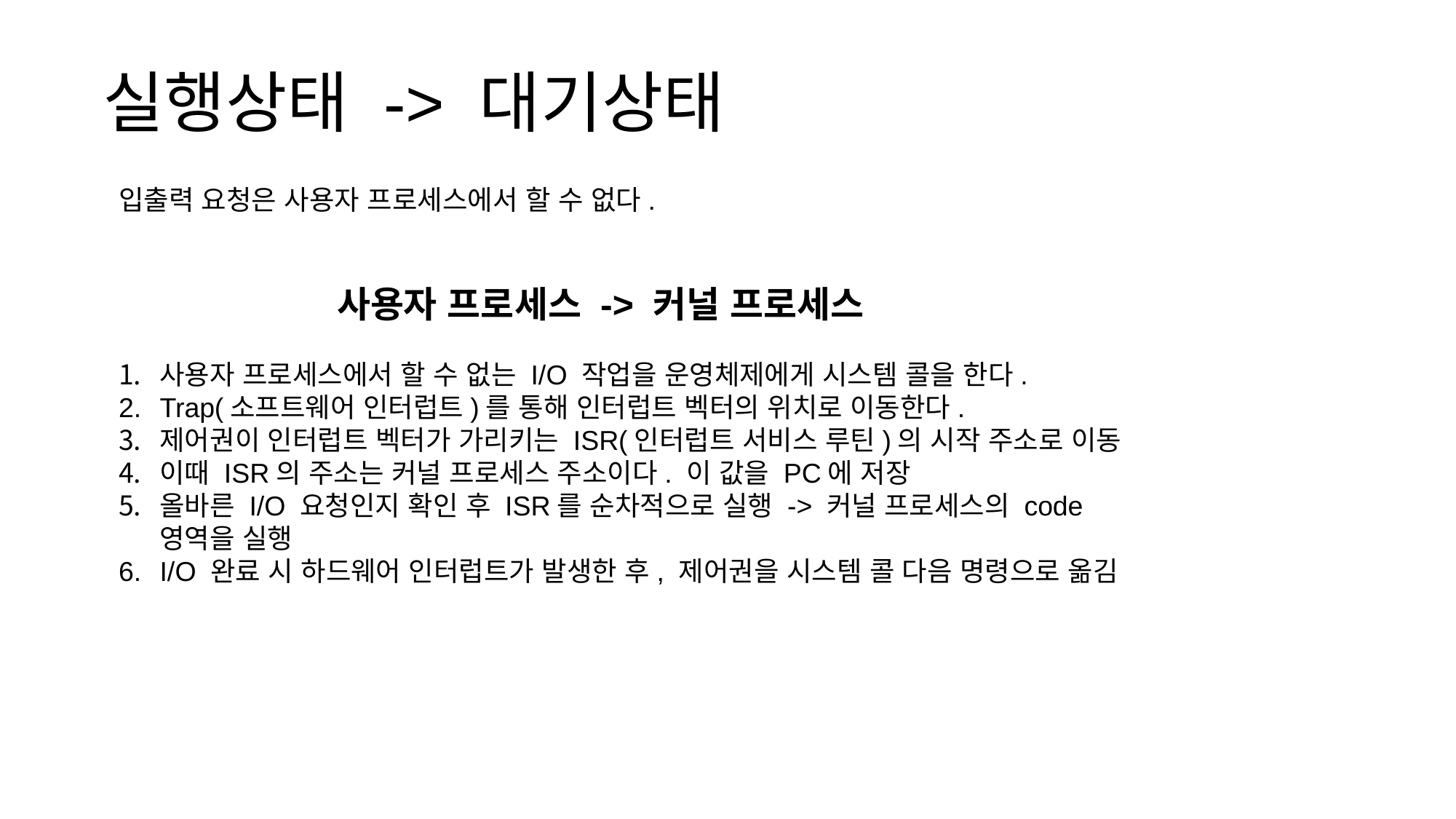

# 실행상태 -> 대기상태
입출력 요청은 사용자 프로세스에서 할 수 없다.

		사용자 프로세스 -> 커널 프로세스

사용자 프로세스에서 할 수 없는 I/O 작업을 운영체제에게 시스템 콜을 한다.
Trap(소프트웨어 인터럽트)를 통해 인터럽트 벡터의 위치로 이동한다.
제어권이 인터럽트 벡터가 가리키는 ISR(인터럽트 서비스 루틴)의 시작 주소로 이동
이때 ISR의 주소는 커널 프로세스 주소이다. 이 값을 PC에 저장
올바른 I/O 요청인지 확인 후 ISR를 순차적으로 실행 -> 커널 프로세스의 code 영역을 실행
I/O 완료 시 하드웨어 인터럽트가 발생한 후, 제어권을 시스템 콜 다음 명령으로 옮김